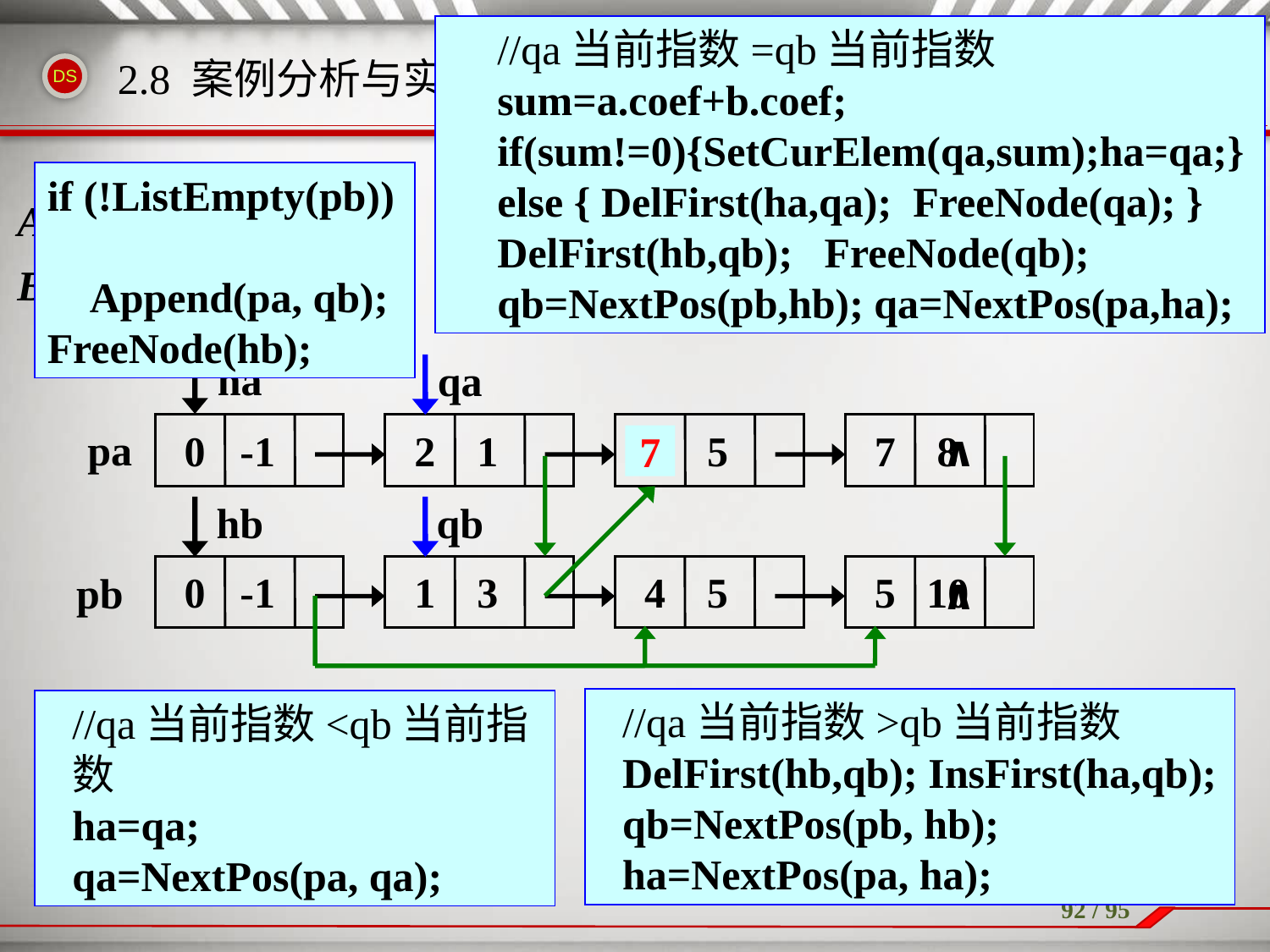

//qa当前指数=qb当前指数
sum=a.coef+b.coef;
if(sum!=0){SetCurElem(qa,sum);ha=qa;}
else { DelFirst(ha,qa);  FreeNode(qa); }
DelFirst(hb,qb);   FreeNode(qb);
qb=NextPos(pb,hb); qa=NextPos(pa,ha);
# 2.8 案例分析与实现-一元多项式相加
if (!ListEmpty(pb))
    Append(pa, qb);
FreeNode(hb);
A8(x) = 2x + 3x5 + 7x8
B10(x) = x3 + 4x5 + 5x10
ha

qa

pa
0
-1
2
1
3
5
7
8
∧
7

hb

qb

3
0
-1
1
4
5
5
10
pb
∧

//qa当前指数>qb当前指数
DelFirst(hb,qb); InsFirst(ha,qb);
qb=NextPos(pb, hb);
ha=NextPos(pa, ha);
//qa当前指数<qb当前指数
ha=qa;
qa=NextPos(pa, qa);